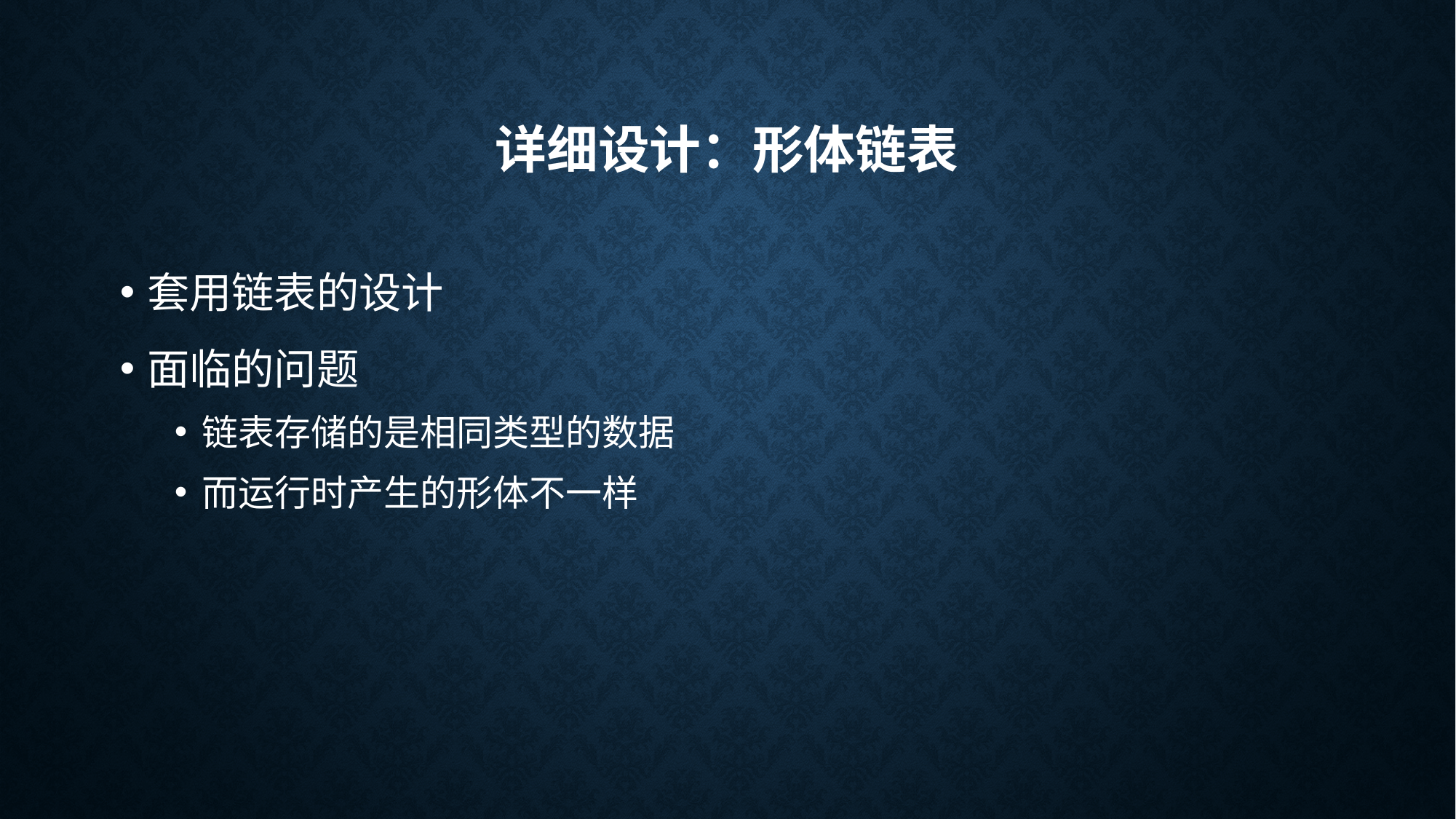

# 详细设计：形体链表
套用链表的设计
面临的问题
链表存储的是相同类型的数据
而运行时产生的形体不一样